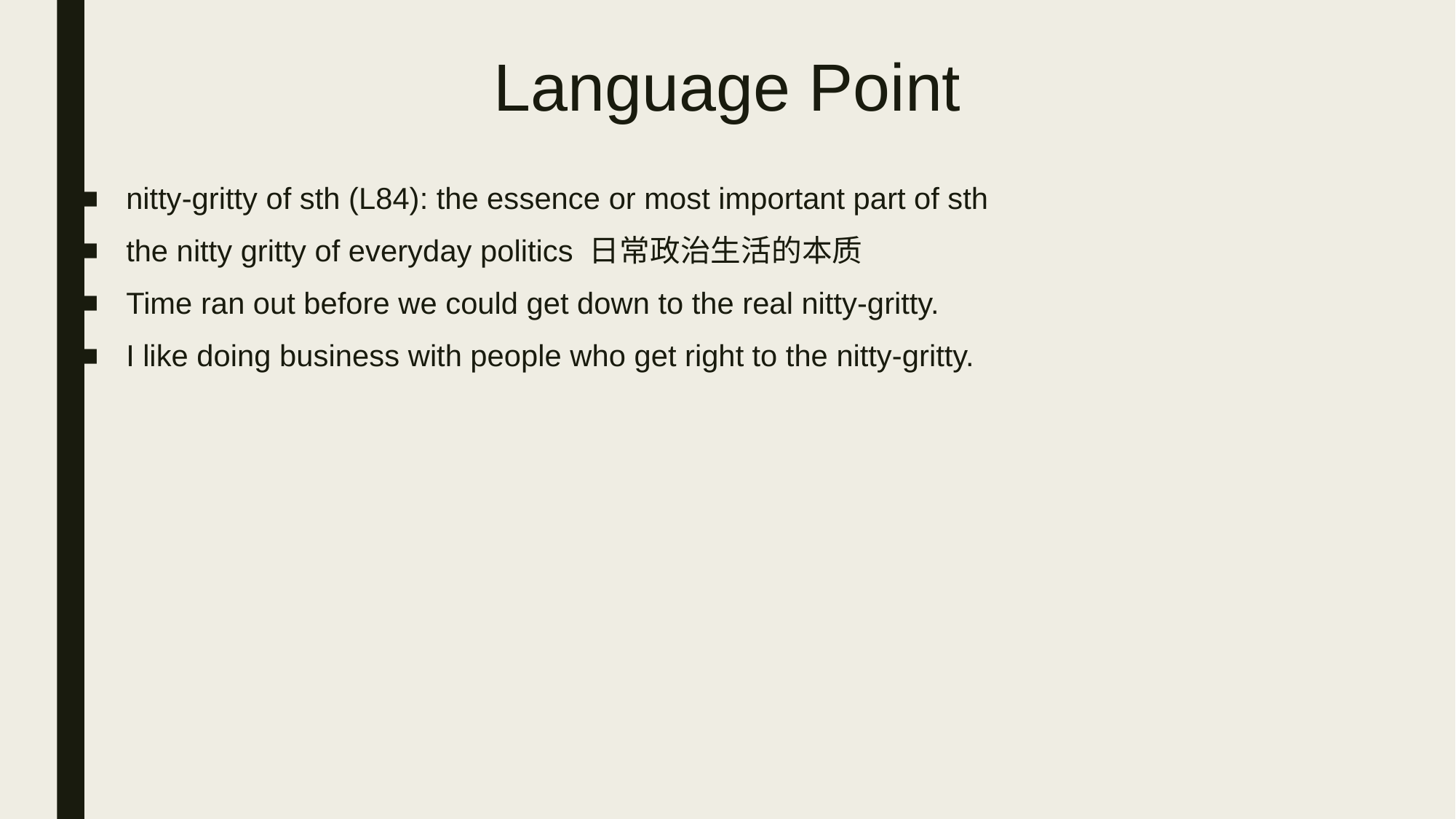

# Language Point
nitty-gritty of sth (L84): the essence or most important part of sth
the nitty gritty of everyday politics 日常政治生活的本质
Time ran out before we could get down to the real nitty-gritty.
I like doing business with people who get right to the nitty-gritty.